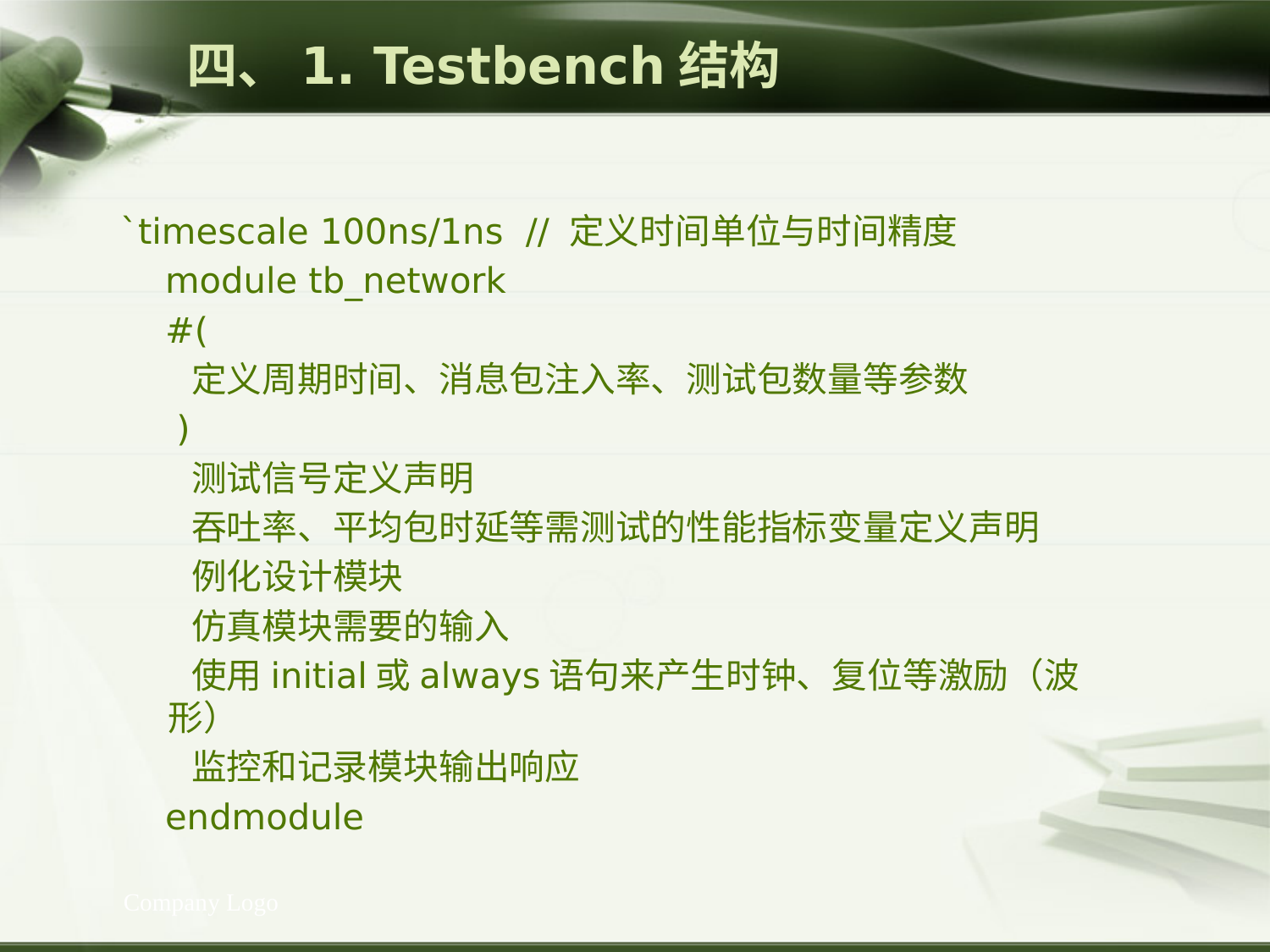

# 四、1. Testbench结构
`timescale 100ns/1ns  // 定义时间单位与时间精度
    module tb_network
    #(
        定义周期时间、消息包注入率、测试包数量等参数
     )
        测试信号定义声明
        吞吐率、平均包时延等需测试的性能指标变量定义声明
        例化设计模块
        仿真模块需要的输入
        使用initial或always语句来产生时钟、复位等激励（波形）
        监控和记录模块输出响应
    endmodule
Company Logo